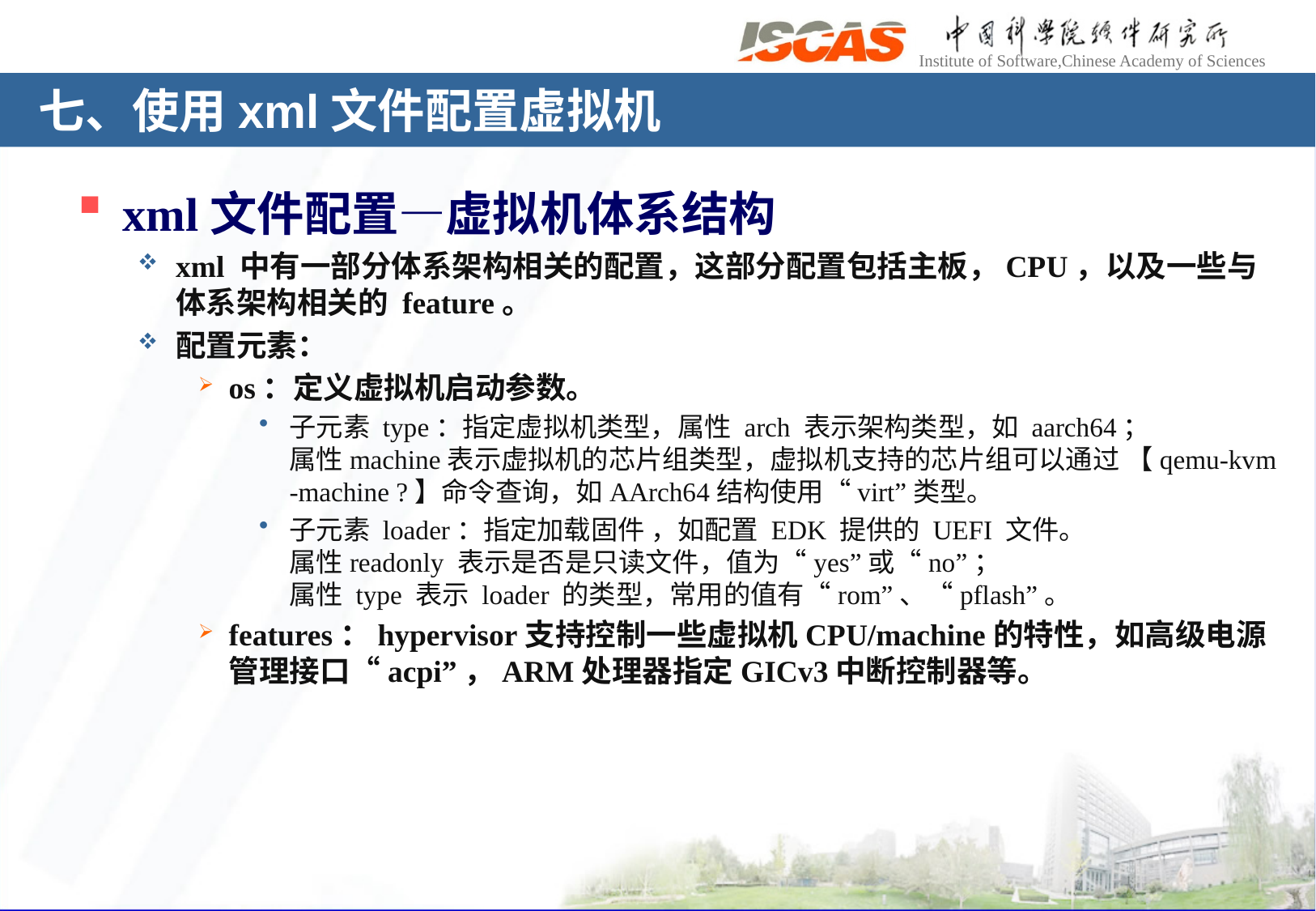

# 七、使用xml文件配置虚拟机
xml文件配置—虚拟机体系结构
xml 中有一部分体系架构相关的配置，这部分配置包括主板，CPU，以及一些与体系架构相关的 feature。
配置元素：
os：定义虚拟机启动参数。
子元素 type：指定虚拟机类型，属性 arch 表示架构类型，如 aarch64；
属性machine表示虚拟机的芯片组类型，虚拟机支持的芯片组可以通过 【qemu-kvm -machine ?】命令查询，如AArch64结构使用“virt”类型。
子元素 loader：指定加载固件 ，如配置 EDK 提供的 UEFI 文件。
属性readonly 表示是否是只读文件，值为“yes”或“no”；
属性 type 表示 loader 的类型，常用的值有“rom”、“pflash”。
features：hypervisor支持控制一些虚拟机CPU/machine的特性，如高级电源管理接口“acpi”，ARM处理器指定GICv3中断控制器等。